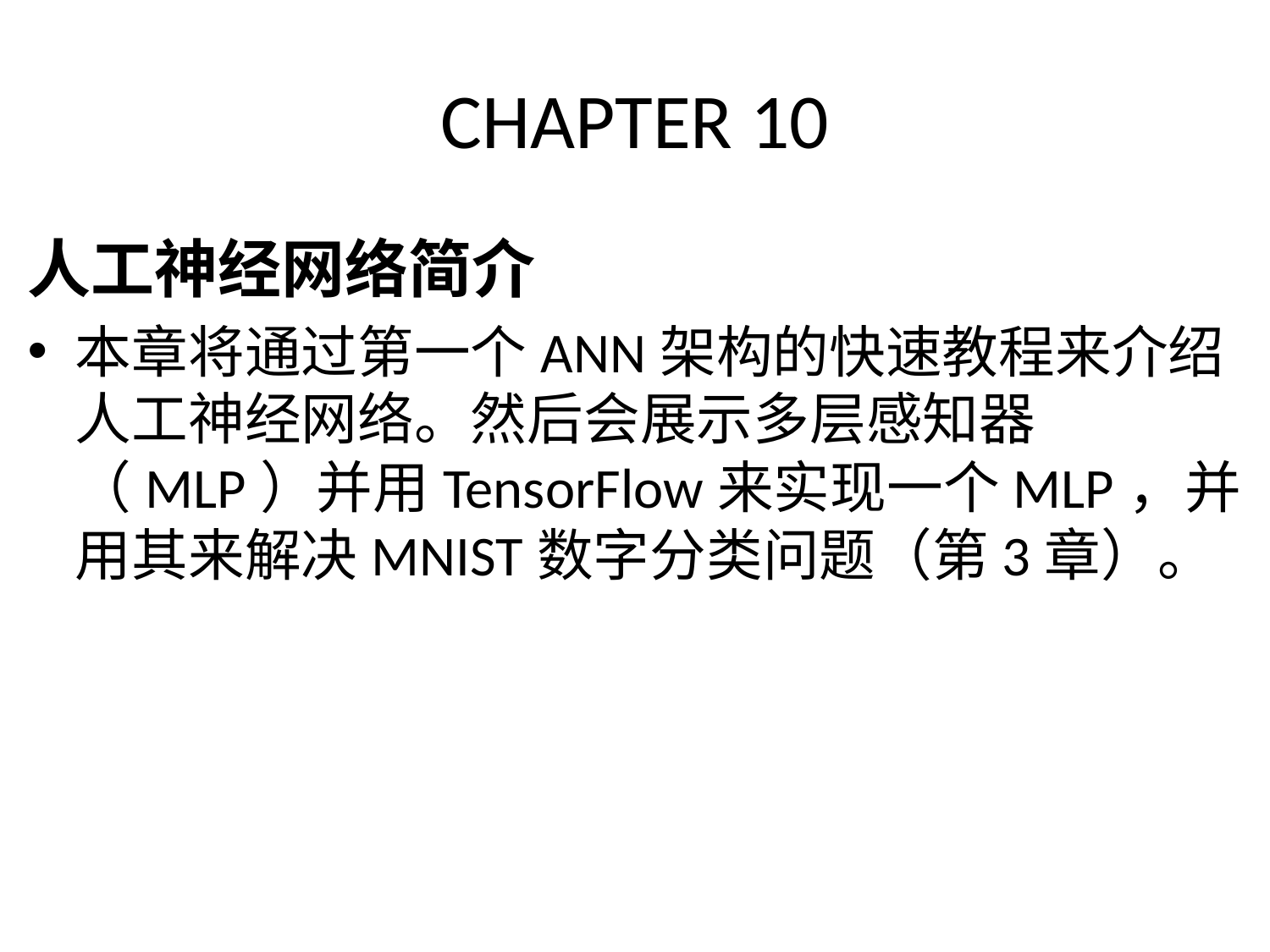

# CHAPTER 10
人工神经网络简介
本章将通过第一个ANN架构的快速教程来介绍人工神经网络。然后会展示多层感知器（MLP）并用TensorFlow来实现一个MLP，并用其来解决MNIST数字分类问题（第3章）。